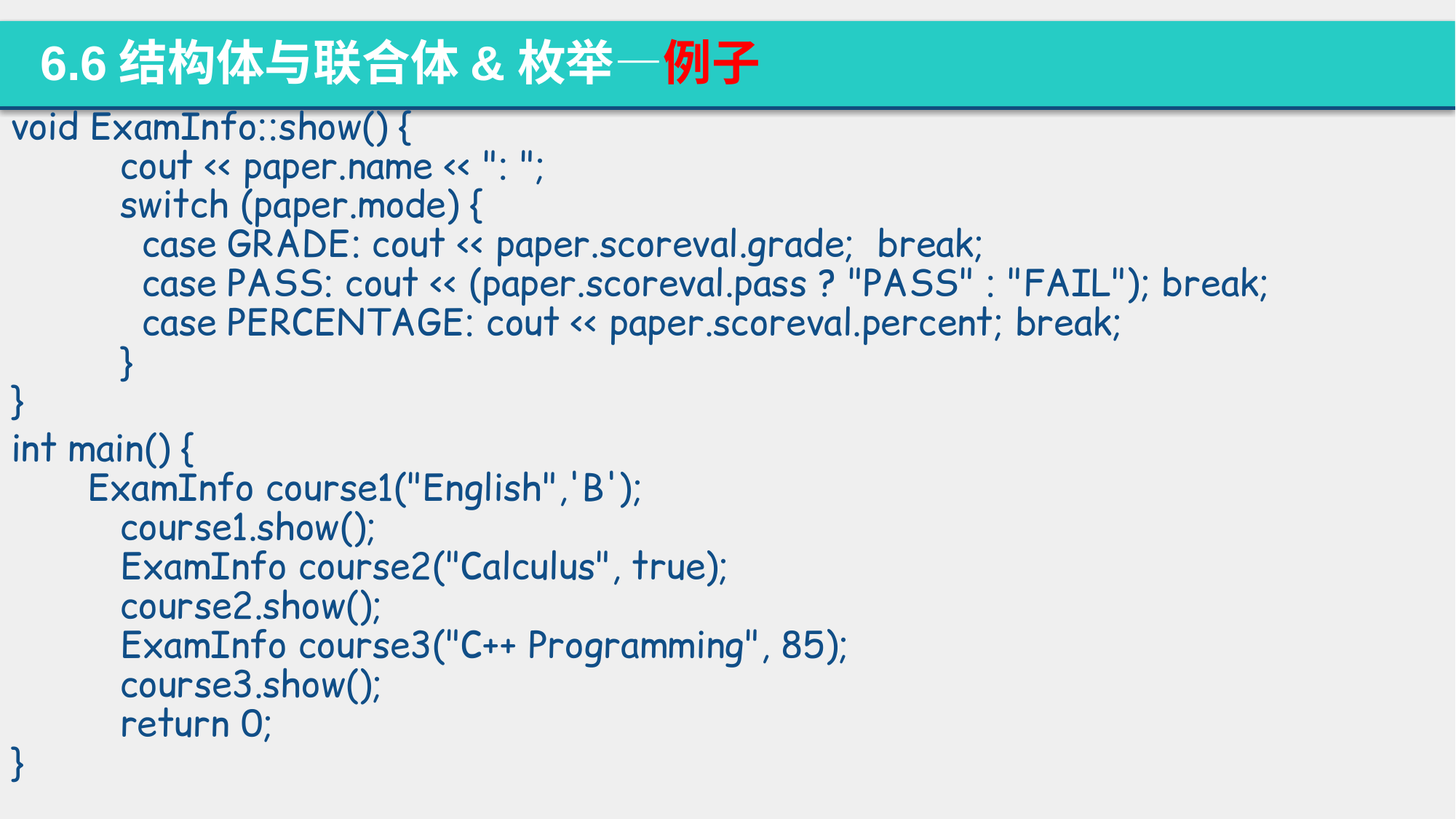

6.6结构体与联合体&枚举—例子
void ExamInfo::show() {
	cout << paper.name << ": ";
	switch (paper.mode) {
	  case GRADE: cout << paper.scoreval.grade;  break;
	  case PASS: cout << (paper.scoreval.pass ? "PASS" : "FAIL"); break;
	  case PERCENTAGE: cout << paper.scoreval.percent; break;
	}
}
int main() {
       ExamInfo course1("English",'B');
	course1.show();
	ExamInfo course2("Calculus", true);
	course2.show();
	ExamInfo course3("C++ Programming", 85);
	course3.show();
	return 0;
}